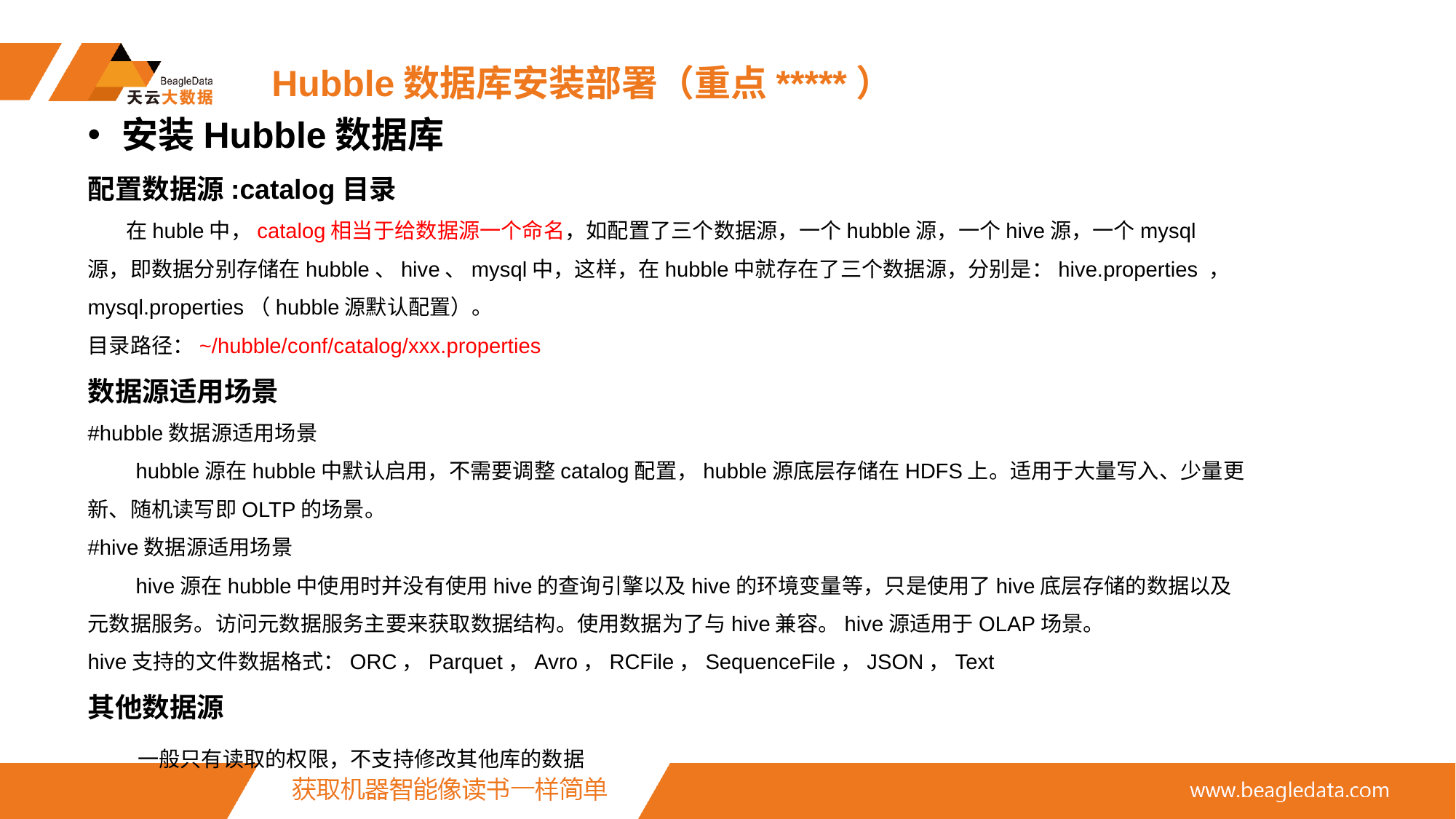

# Hubble数据库安装部署（重点*****）
安装Hubble数据库
配置数据源:catalog目录
       在huble中，catalog相当于给数据源一个命名，如配置了三个数据源，一个hubble源，一个hive源，一个mysql
源，即数据分别存储在hubble、hive、mysql中，这样，在hubble中就存在了三个数据源，分别是：hive.properties ， mysql.properties（hubble源默认配置）。
目录路径：~/hubble/conf/catalog/xxx.properties
数据源适用场景
#hubble数据源适用场景
        hubble源在hubble中默认启用，不需要调整catalog配置，hubble源底层存储在HDFS上。适用于大量写入、少量更
新、随机读写即OLTP的场景。
#hive数据源适用场景
        hive源在hubble中使用时并没有使用hive的查询引擎以及hive的环境变量等，只是使用了hive底层存储的数据以及
元数据服务。访问元数据服务主要来获取数据结构。使用数据为了与hive兼容。hive源适用于OLAP场景。
hive支持的文件数据格式：ORC，Parquet，Avro，RCFile，SequenceFile，JSON，Text
其他数据源
       一般只有读取的权限，不支持修改其他库的数据